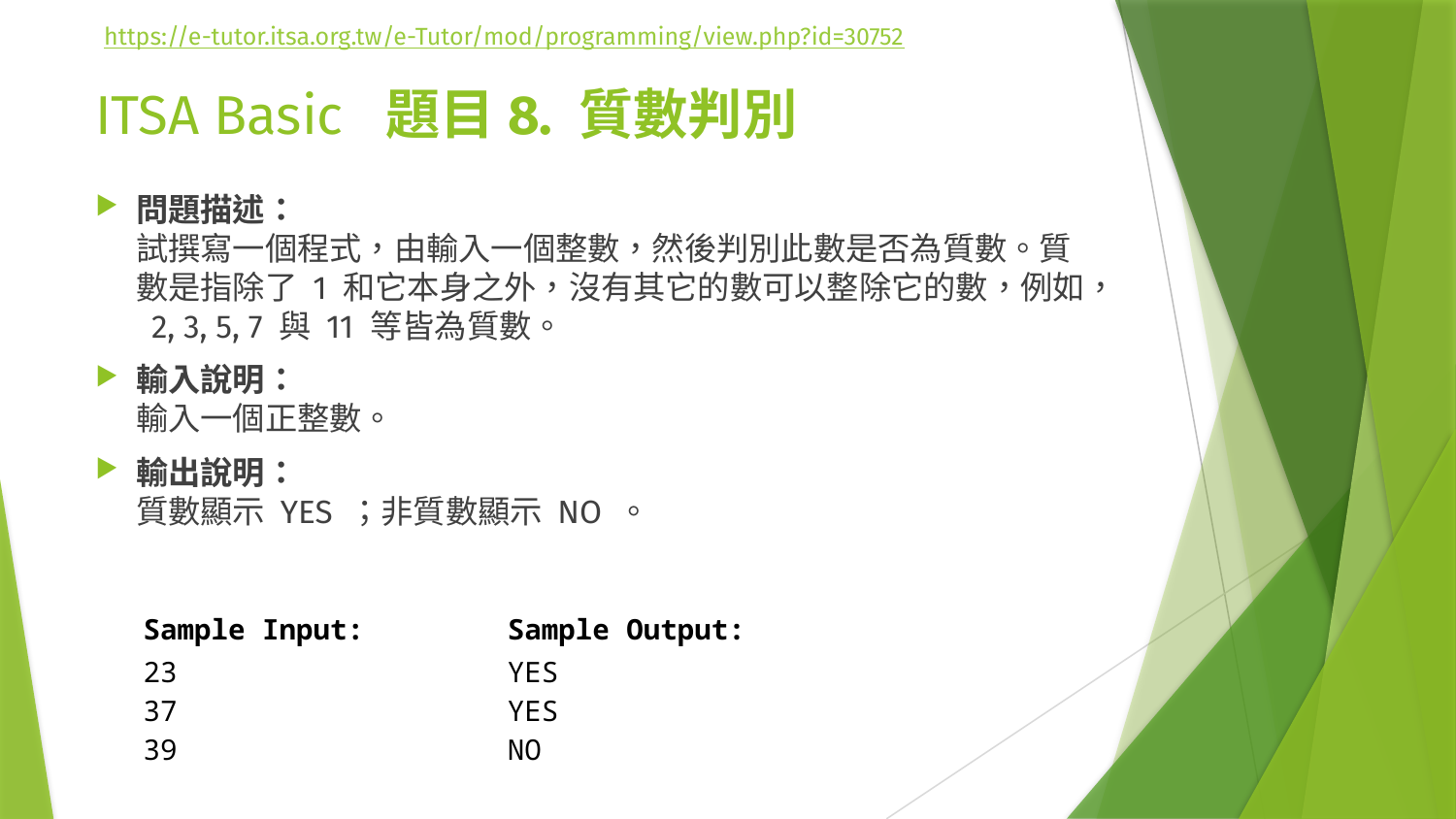

https://e-tutor.itsa.org.tw/e-Tutor/mod/programming/view.php?id=30752
# ITSA Basic  題目8. 質數判別
問題描述：
試撰寫一個程式，由輸入一個整數，然後判別此數是否為質數。質數是指除了 1 和它本身之外，沒有其它的數可以整除它的數，例如， 2, 3, 5, 7 與 11 等皆為質數。
輸入說明：
輸入一個正整數。
輸出說明：
質數顯示 YES ；非質數顯示 NO 。
| Sample Input: | Sample Output: |
| --- | --- |
| 23 37 39 | YES YES NO |